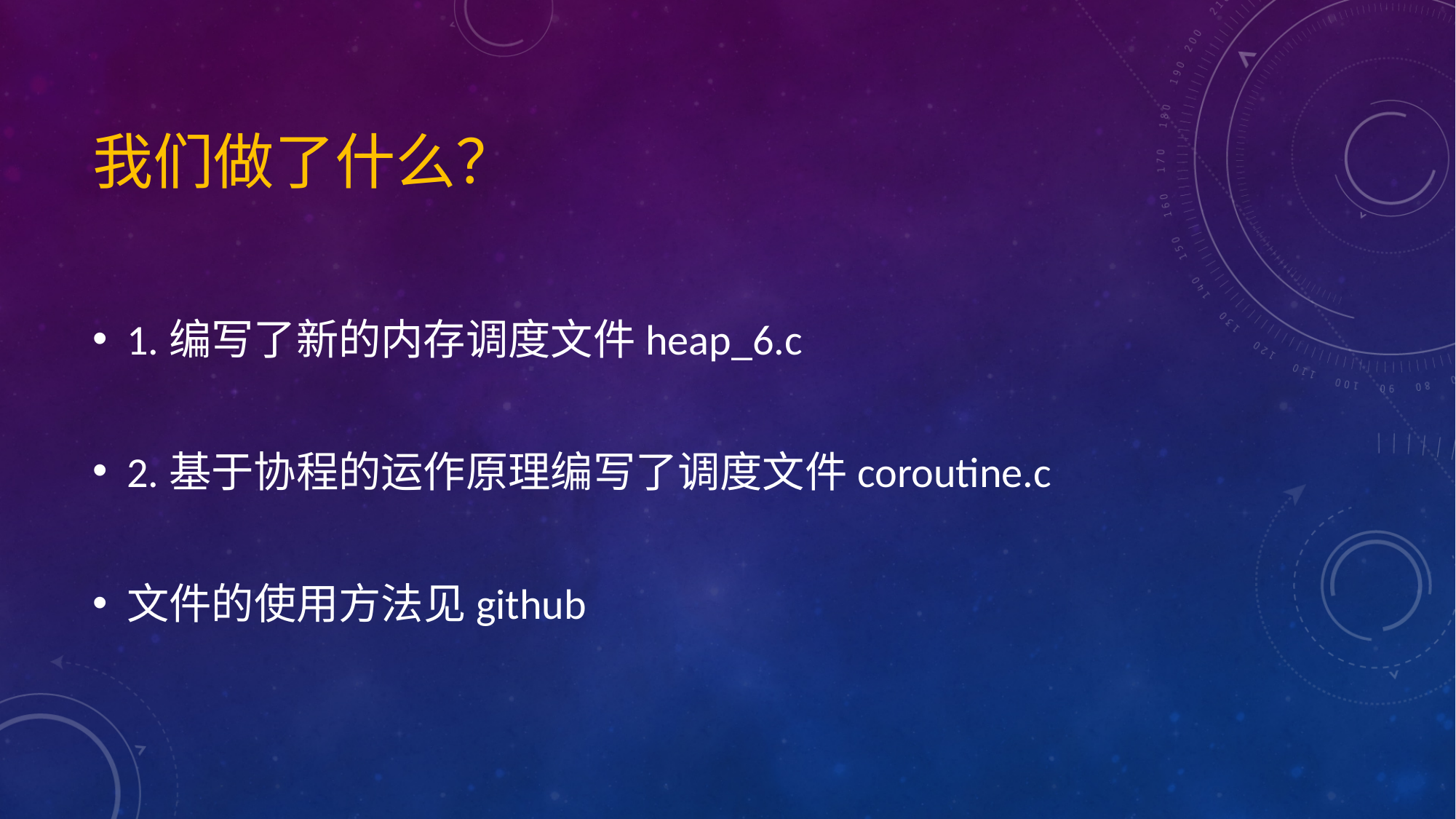

# 我们做了什么？
1.编写了新的内存调度文件heap_6.c

2.基于协程的运作原理编写了调度文件coroutine.c

文件的使用方法见github